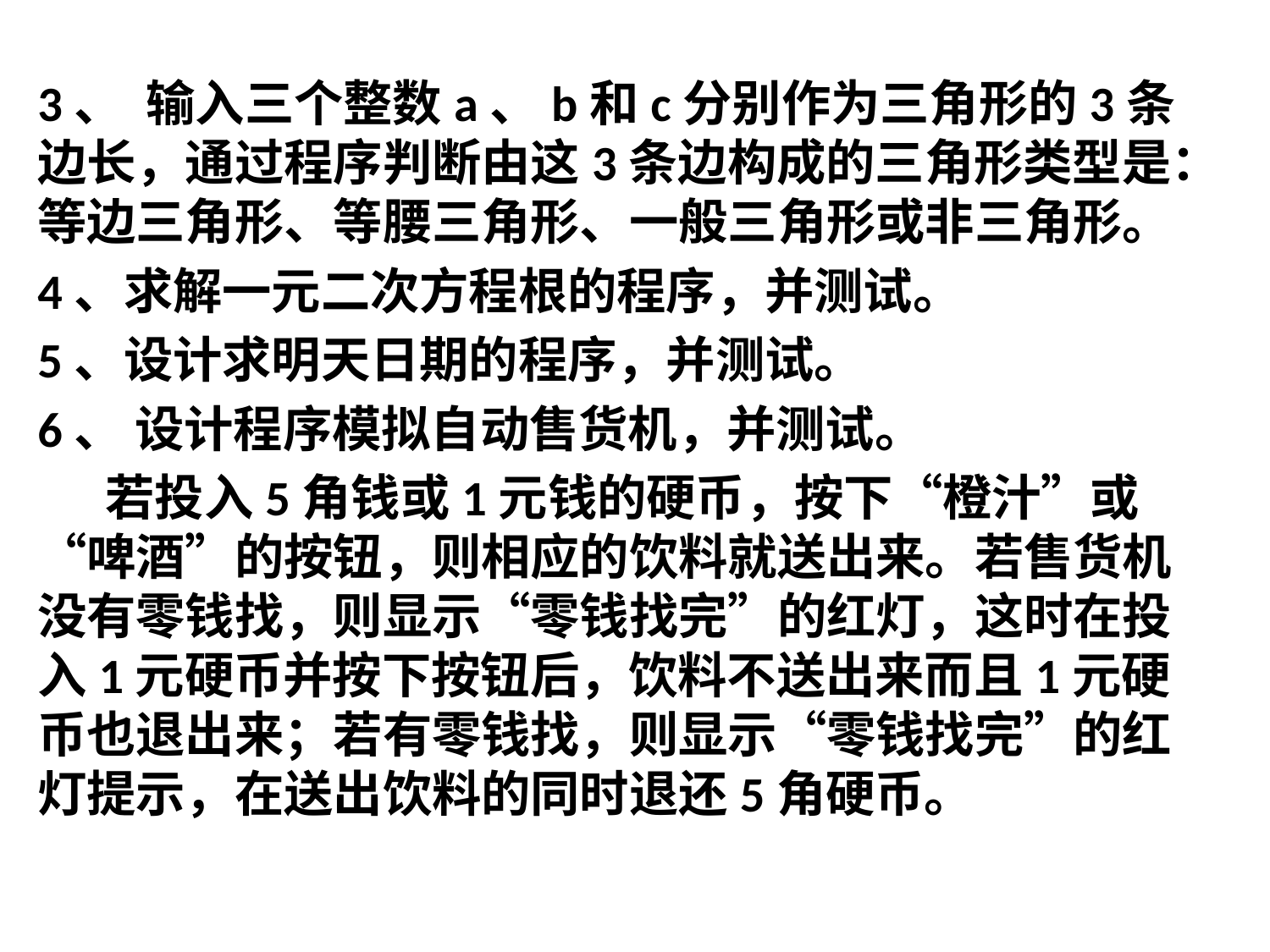

3、  输入三个整数a、b和c分别作为三角形的3条边长，通过程序判断由这3条边构成的三角形类型是：等边三角形、等腰三角形、一般三角形或非三角形。
4、求解一元二次方程根的程序，并测试。
5、设计求明天日期的程序，并测试。
6、 设计程序模拟自动售货机，并测试。
     若投入5角钱或1元钱的硬币，按下“橙汁”或“啤酒”的按钮，则相应的饮料就送出来。若售货机没有零钱找，则显示“零钱找完”的红灯，这时在投入1元硬币并按下按钮后，饮料不送出来而且1元硬币也退出来；若有零钱找，则显示“零钱找完”的红灯提示，在送出饮料的同时退还5角硬币。